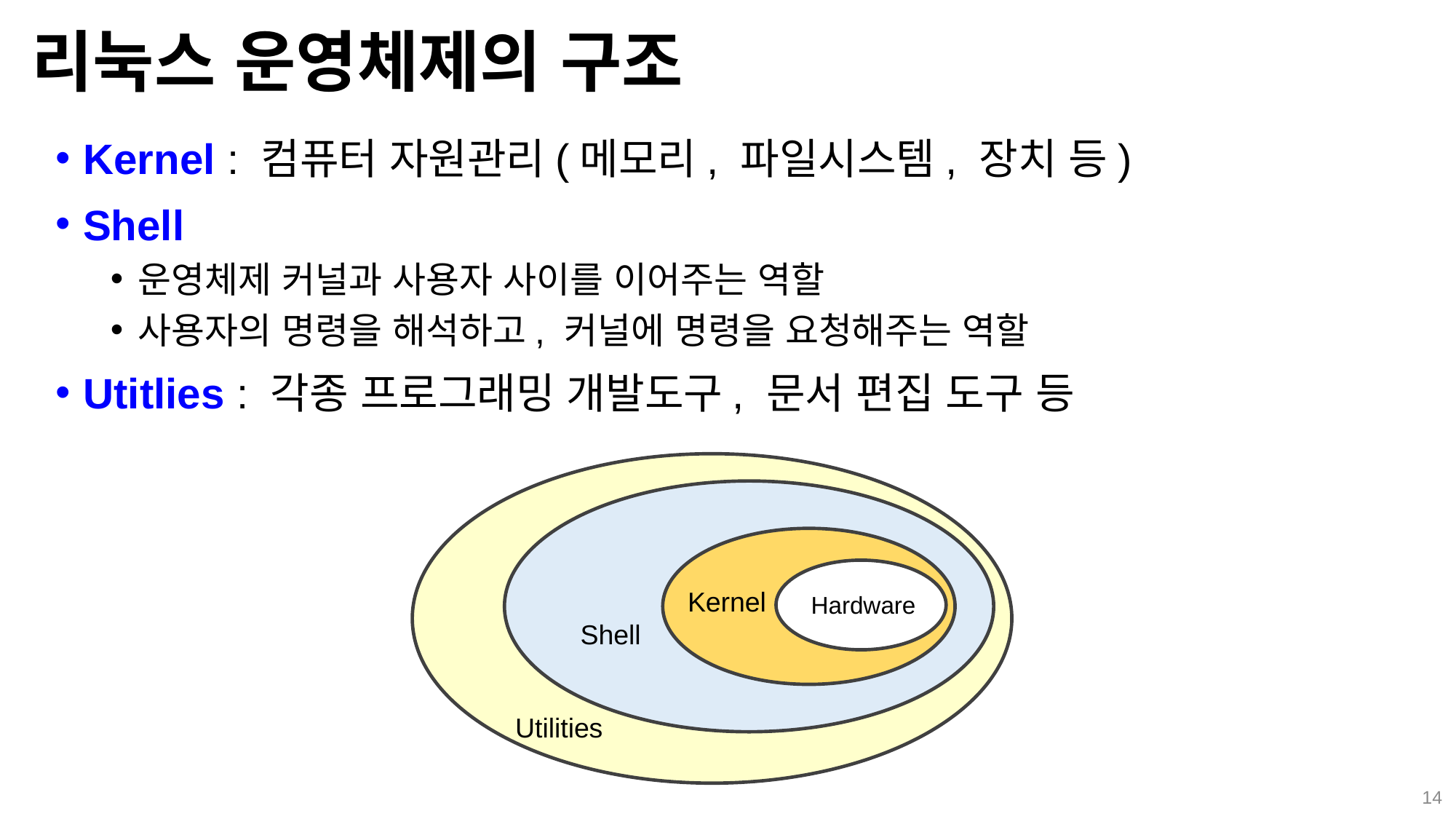

# 리눅스 운영체제의 구조
Kernel : 컴퓨터 자원관리(메모리, 파일시스템, 장치 등)
Shell
운영체제 커널과 사용자 사이를 이어주는 역할
사용자의 명령을 해석하고, 커널에 명령을 요청해주는 역할
Utitlies : 각종 프로그래밍 개발도구, 문서 편집 도구 등

Kernel
Hardware
Shell
Utilities
14